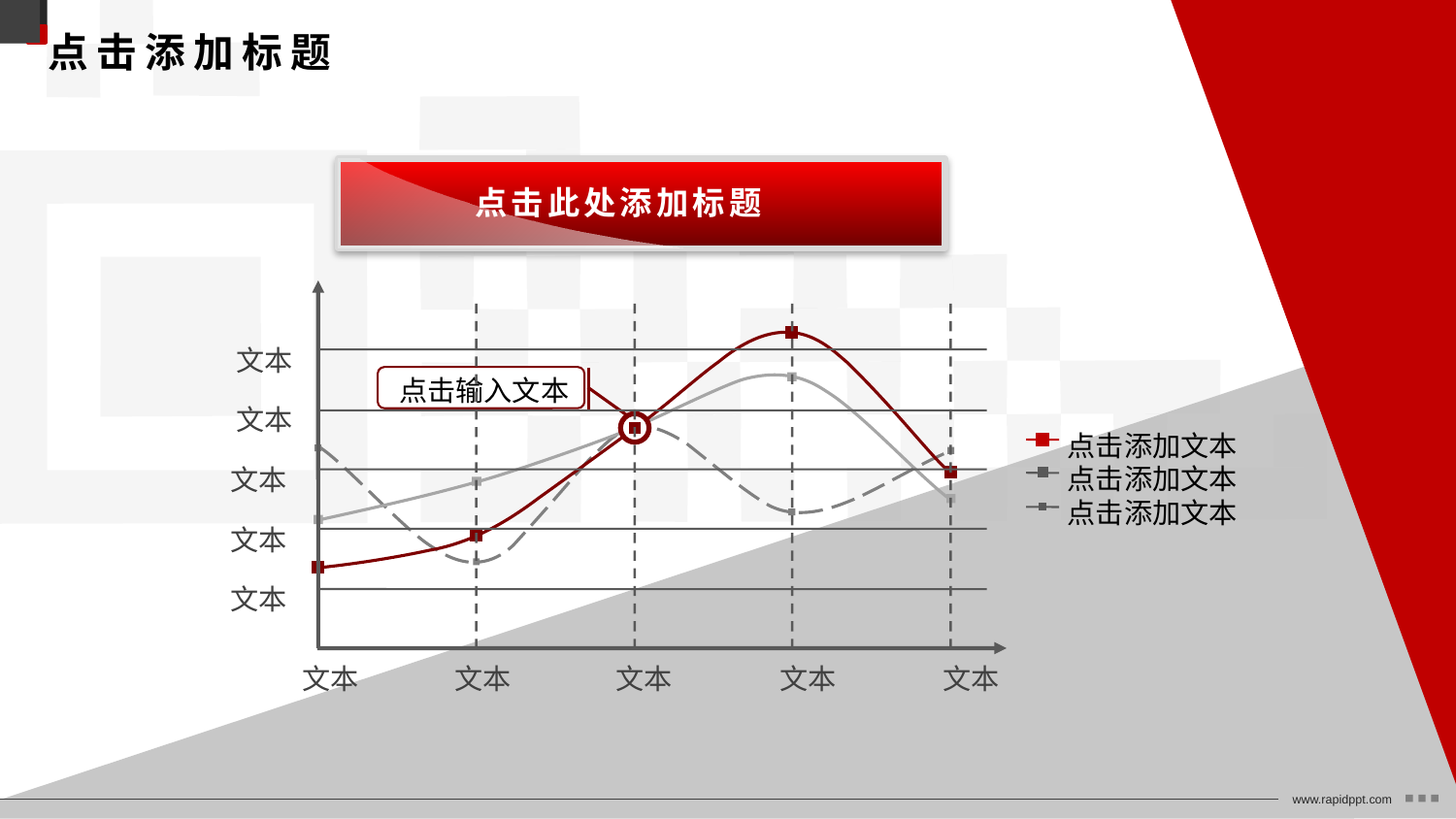

点击添加标题

点击此处添加标题
点击添加标题

文本
文本
文本
文本
文本
文本
文本
文本
文本
文本

点击输入文本

点击添加文本

点击添加文本

点击添加文本